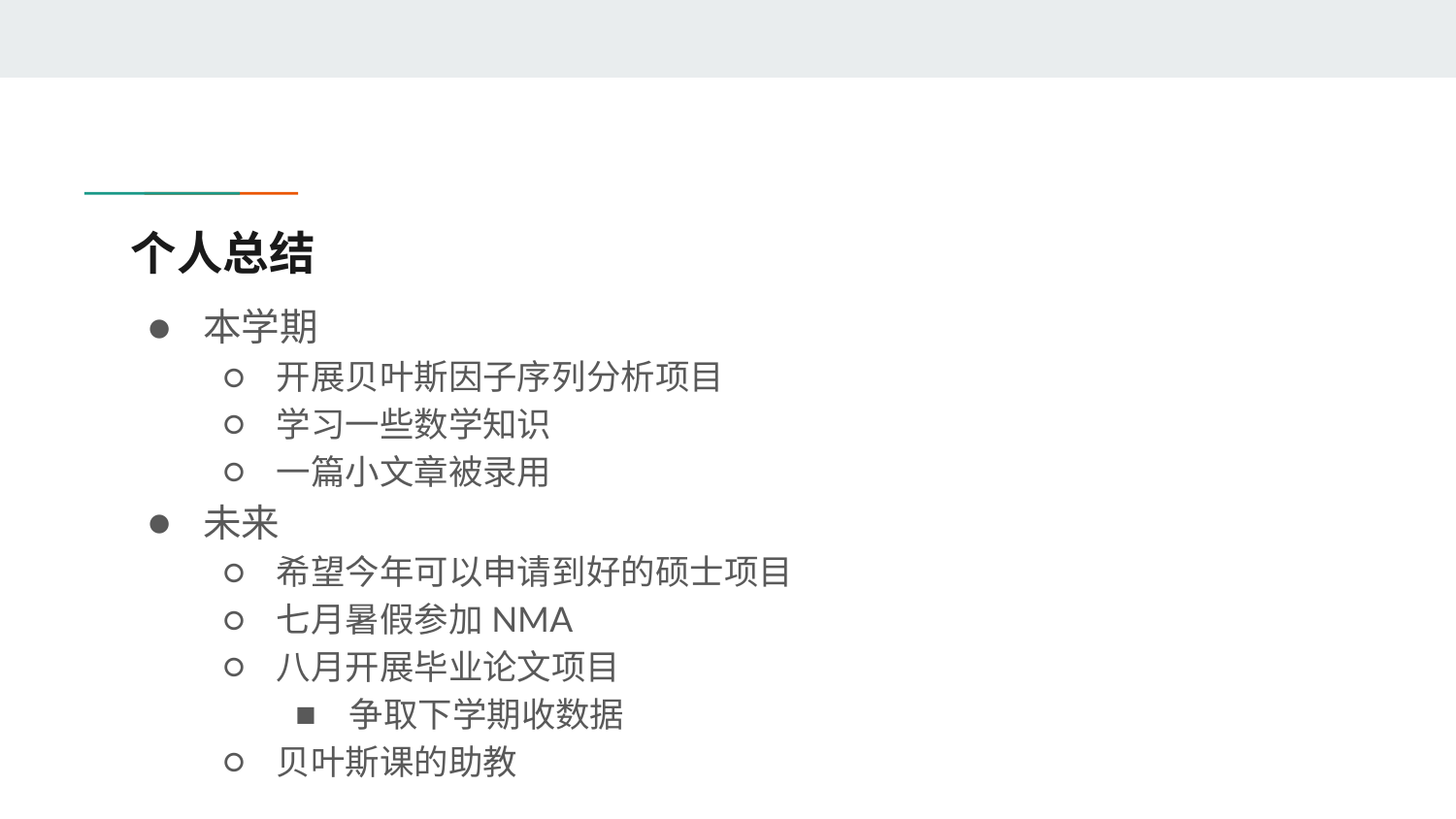

# 个人总结
本学期
开展贝叶斯因子序列分析项目
学习一些数学知识
一篇小文章被录用
未来
希望今年可以申请到好的硕士项目
七月暑假参加NMA
八月开展毕业论文项目
争取下学期收数据
贝叶斯课的助教